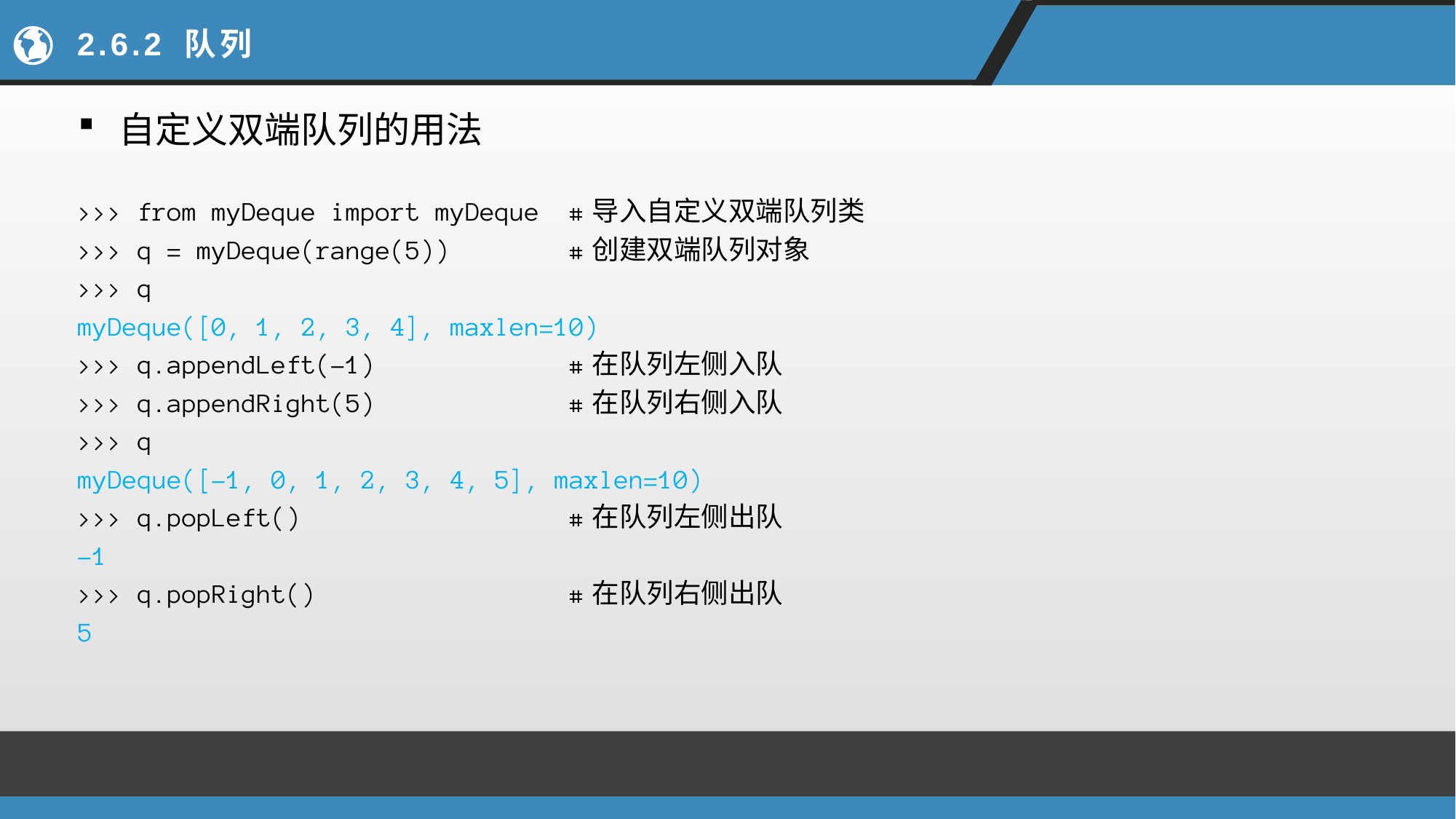

# 2.6.2 队列

自定义双端队列的用法

>>> from myDeque import myDeque  #导入自定义双端队列类
>>> q = myDeque(range(5))        #创建双端队列对象
>>> q
myDeque([0, 1, 2, 3, 4], maxlen=10)
>>> q.appendLeft(-1)             #在队列左侧入队
>>> q.appendRight(5)             #在队列右侧入队
>>> q
myDeque([-1, 0, 1, 2, 3, 4, 5], maxlen=10)
>>> q.popLeft()                  #在队列左侧出队
-1
>>> q.popRight()                 #在队列右侧出队
5